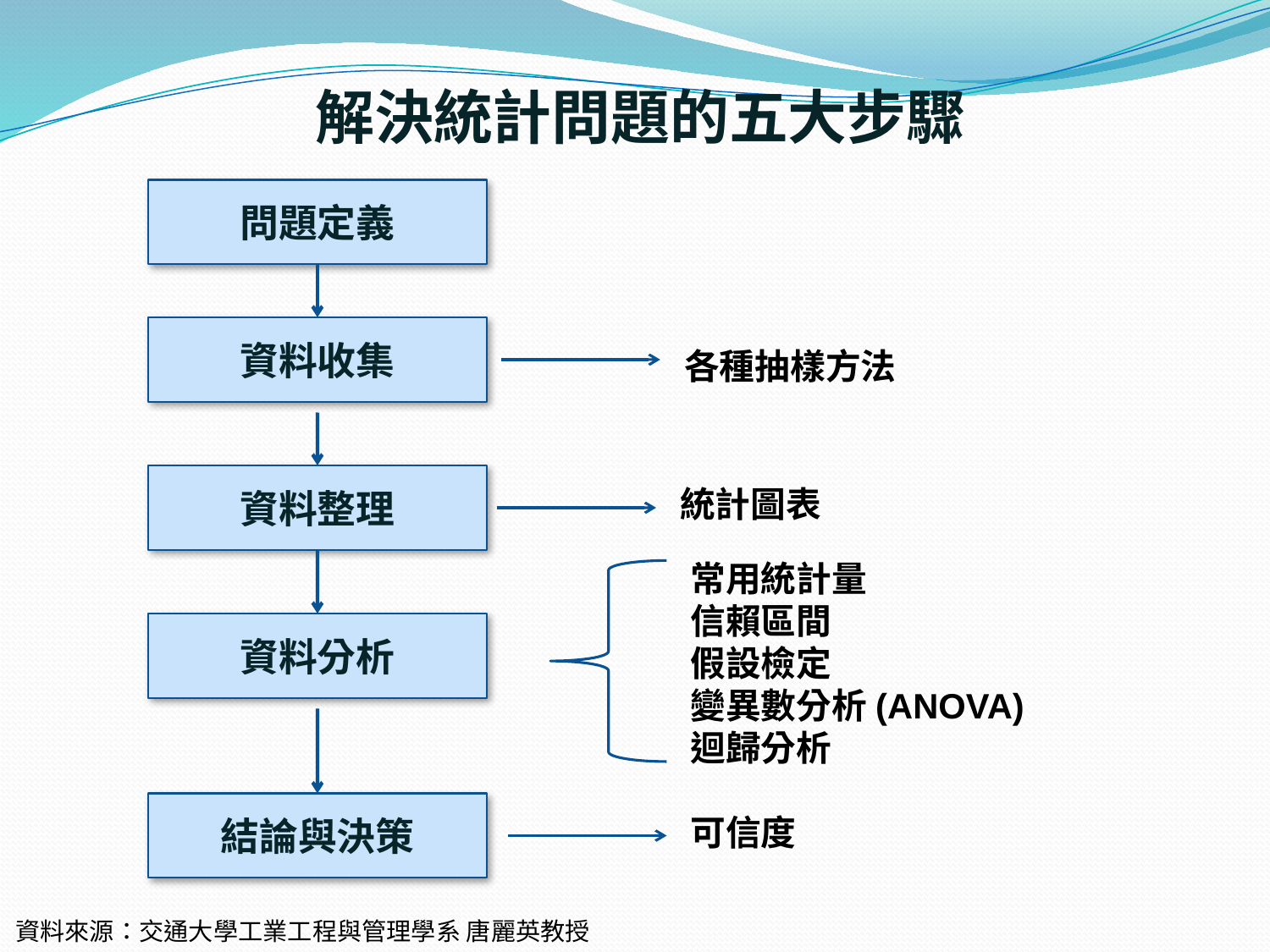

# 解決統計問題的五大步驟
問題定義
資料收集
各種抽樣方法
資料整理
統計圖表
常用統計量
信賴區間
假設檢定
變異數分析(ANOVA)
迴歸分析

資料分析
結論與決策
可信度
資料來源：交通大學工業工程與管理學系 唐麗英教授